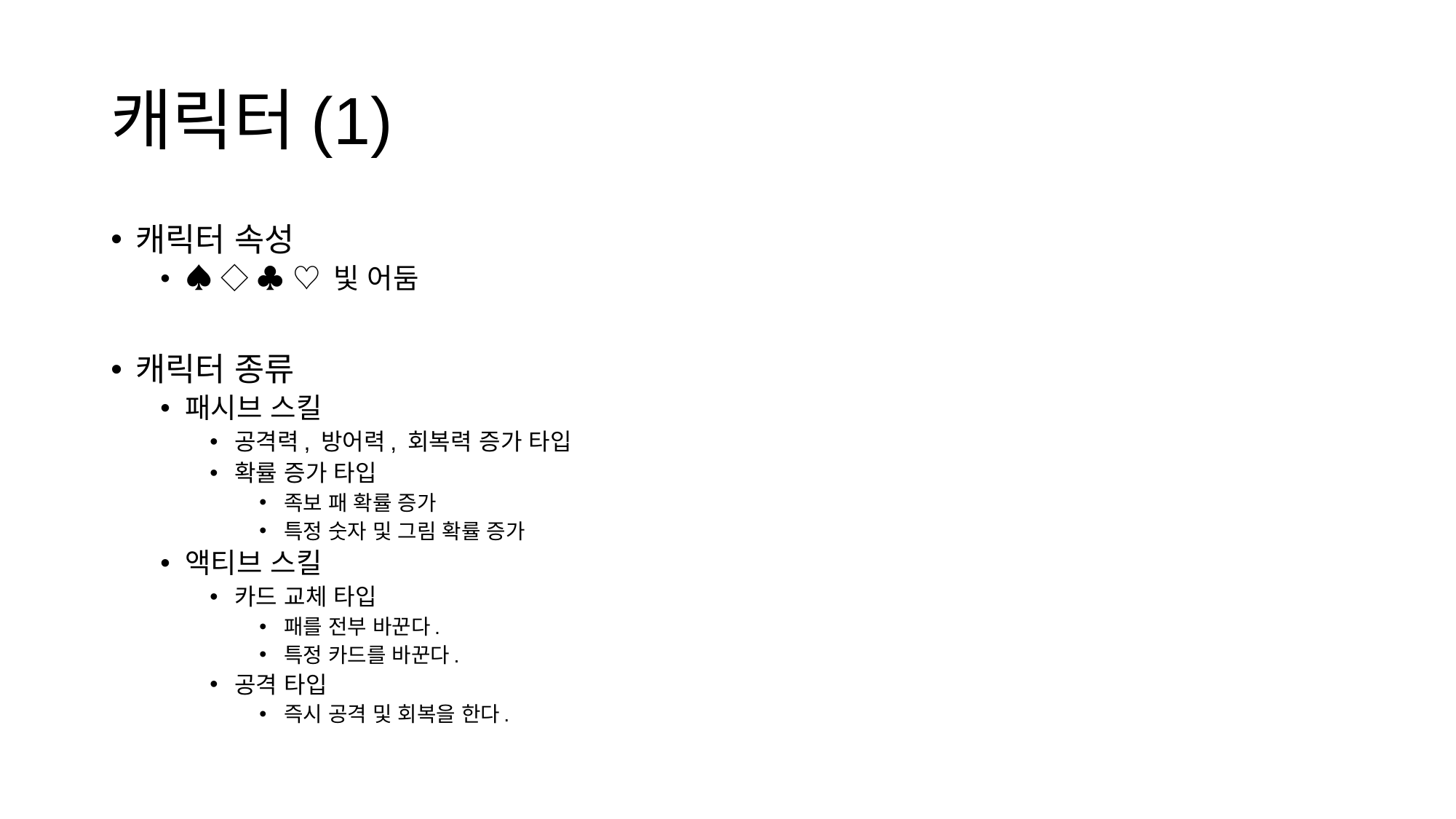

# 캐릭터(1)
캐릭터 속성
♠ ◇ ♣ ♡ 빛 어둠

캐릭터 종류
패시브 스킬
공격력, 방어력, 회복력 증가 타입
확률 증가 타입
족보 패 확률 증가
특정 숫자 및 그림 확률 증가
액티브 스킬
카드 교체 타입
패를 전부 바꾼다.
특정 카드를 바꾼다.
공격 타입
즉시 공격 및 회복을 한다.